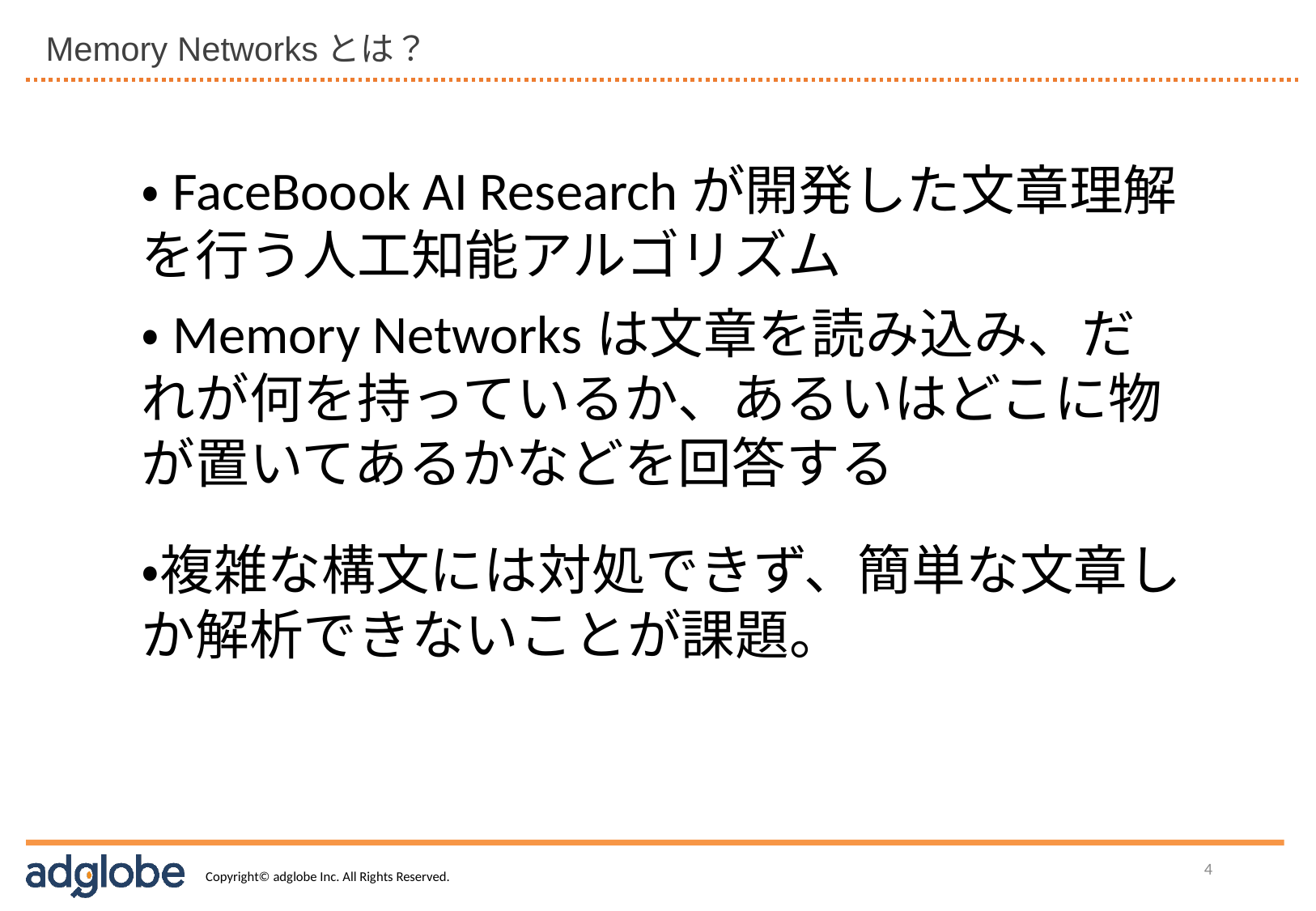

Memory Networksとは？
・FaceBoook AI Researchが開発した文章理解を行う人工知能アルゴリズム
・Memory Networksは文章を読み込み、だれが何を持っているか、あるいはどこに物が置いてあるかなどを回答する
・複雑な構文には対処できず、簡単な文章しか解析できないことが課題。
4